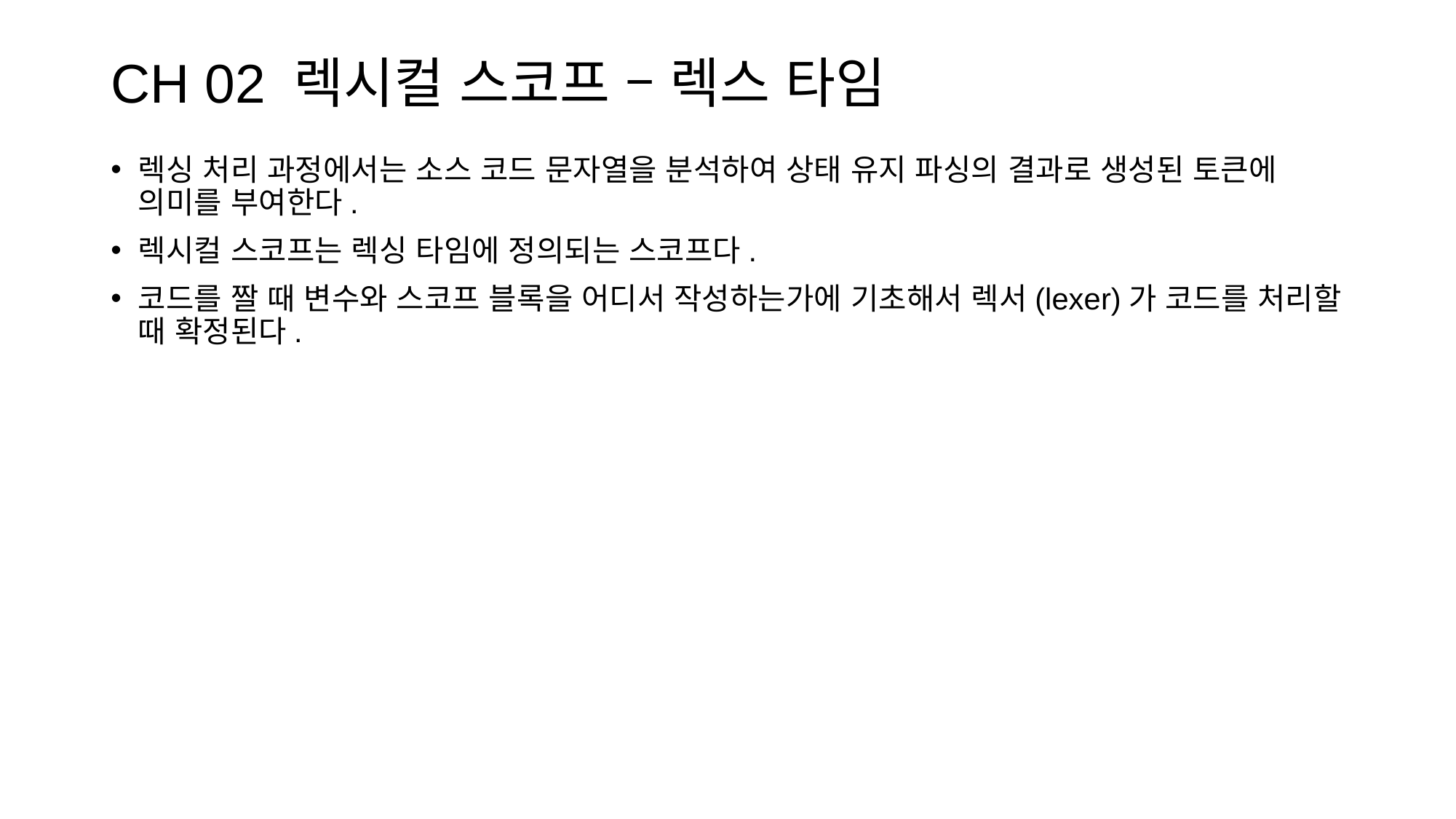

# CH 02 렉시컬 스코프 – 렉스 타임
렉싱 처리 과정에서는 소스 코드 문자열을 분석하여 상태 유지 파싱의 결과로 생성된 토큰에 의미를 부여한다.
렉시컬 스코프는 렉싱 타임에 정의되는 스코프다.
코드를 짤 때 변수와 스코프 블록을 어디서 작성하는가에 기초해서 렉서(lexer)가 코드를 처리할 때 확정된다.